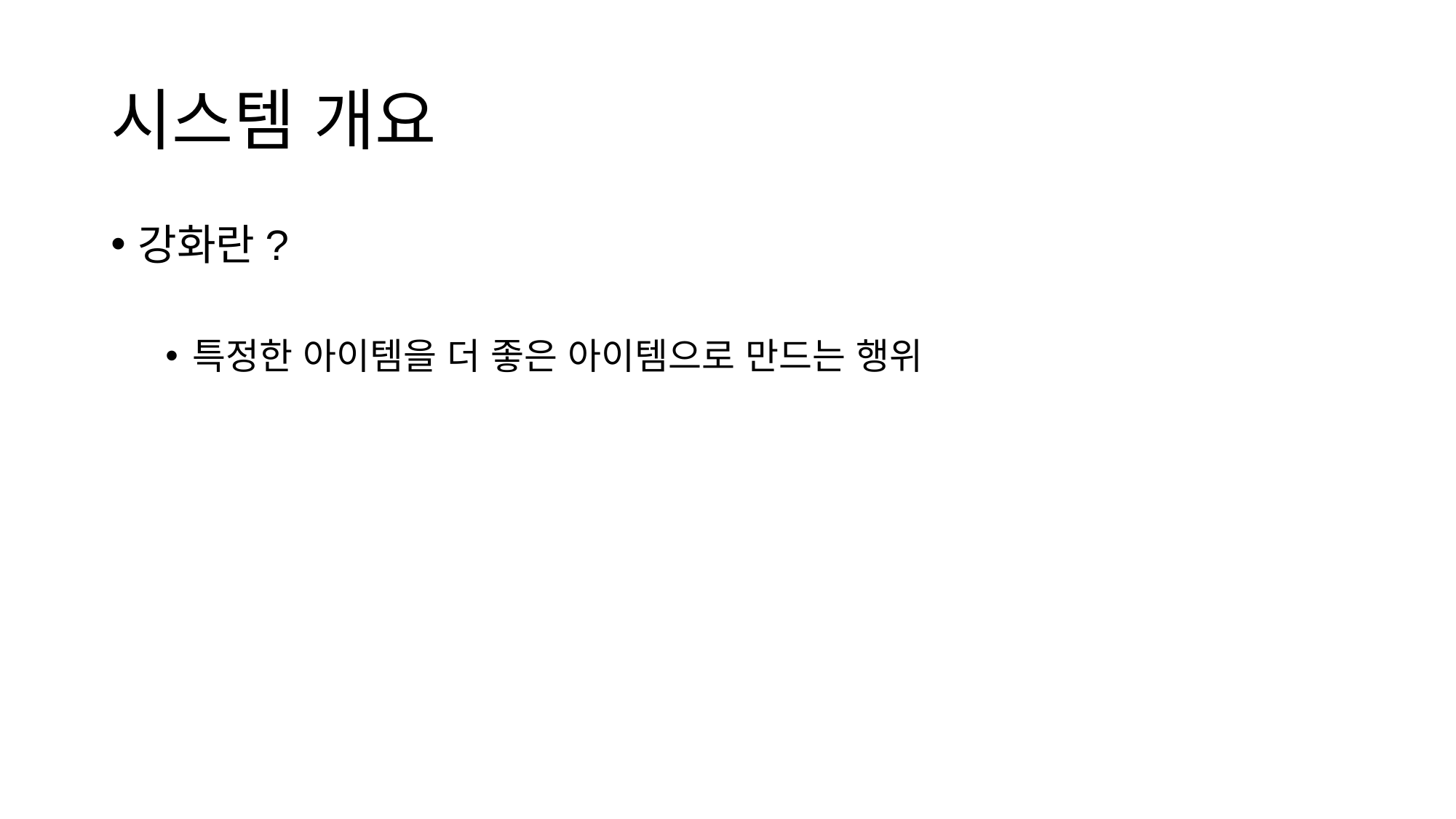

# 시스템 개요
강화란?

특정한 아이템을 더 좋은 아이템으로 만드는 행위